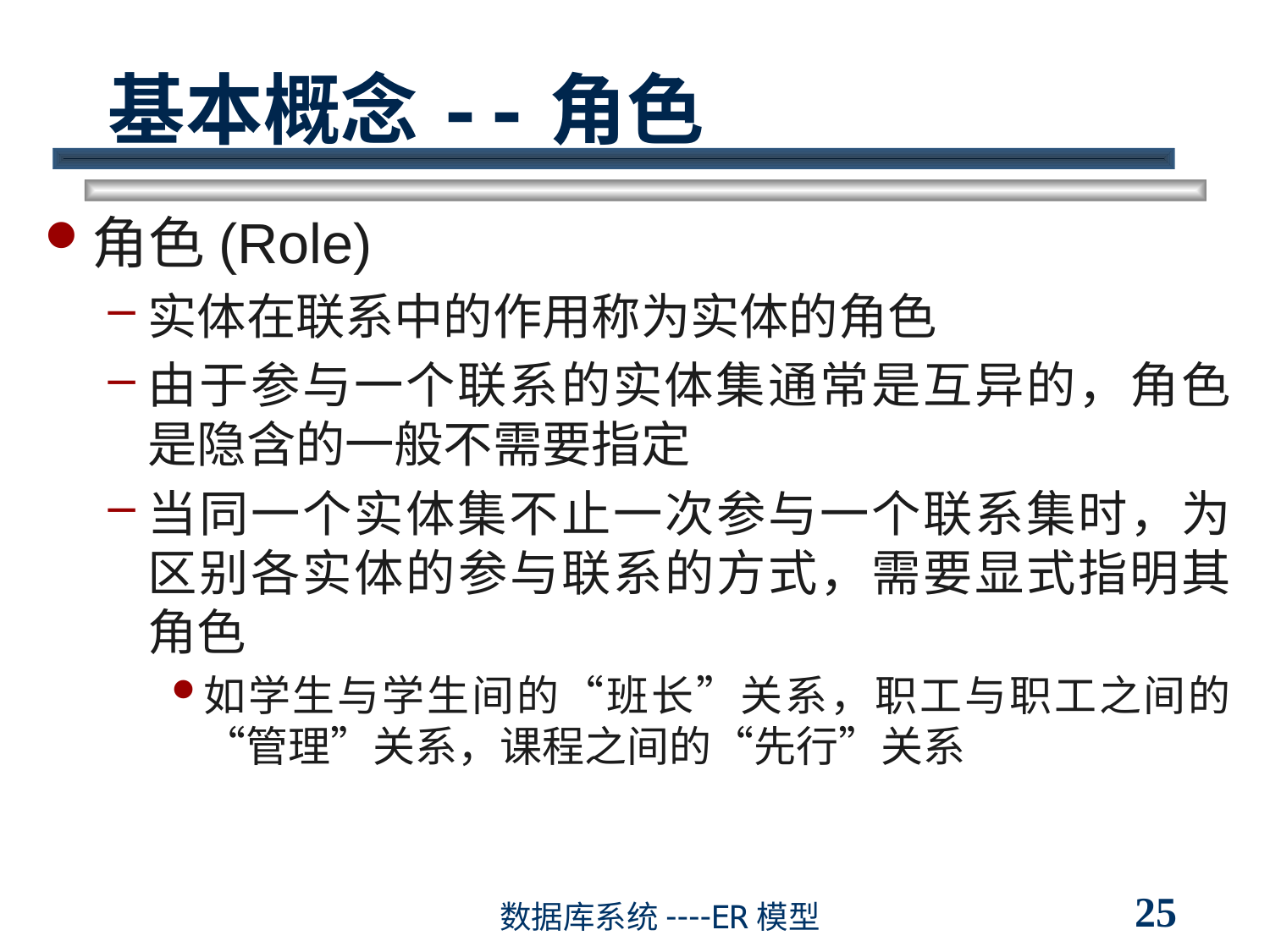

# 基本概念--角色
角色(Role)
实体在联系中的作用称为实体的角色
由于参与一个联系的实体集通常是互异的，角色是隐含的一般不需要指定
当同一个实体集不止一次参与一个联系集时，为区别各实体的参与联系的方式，需要显式指明其角色
如学生与学生间的“班长”关系，职工与职工之间的“管理”关系，课程之间的“先行”关系
25
数据库系统----ER模型